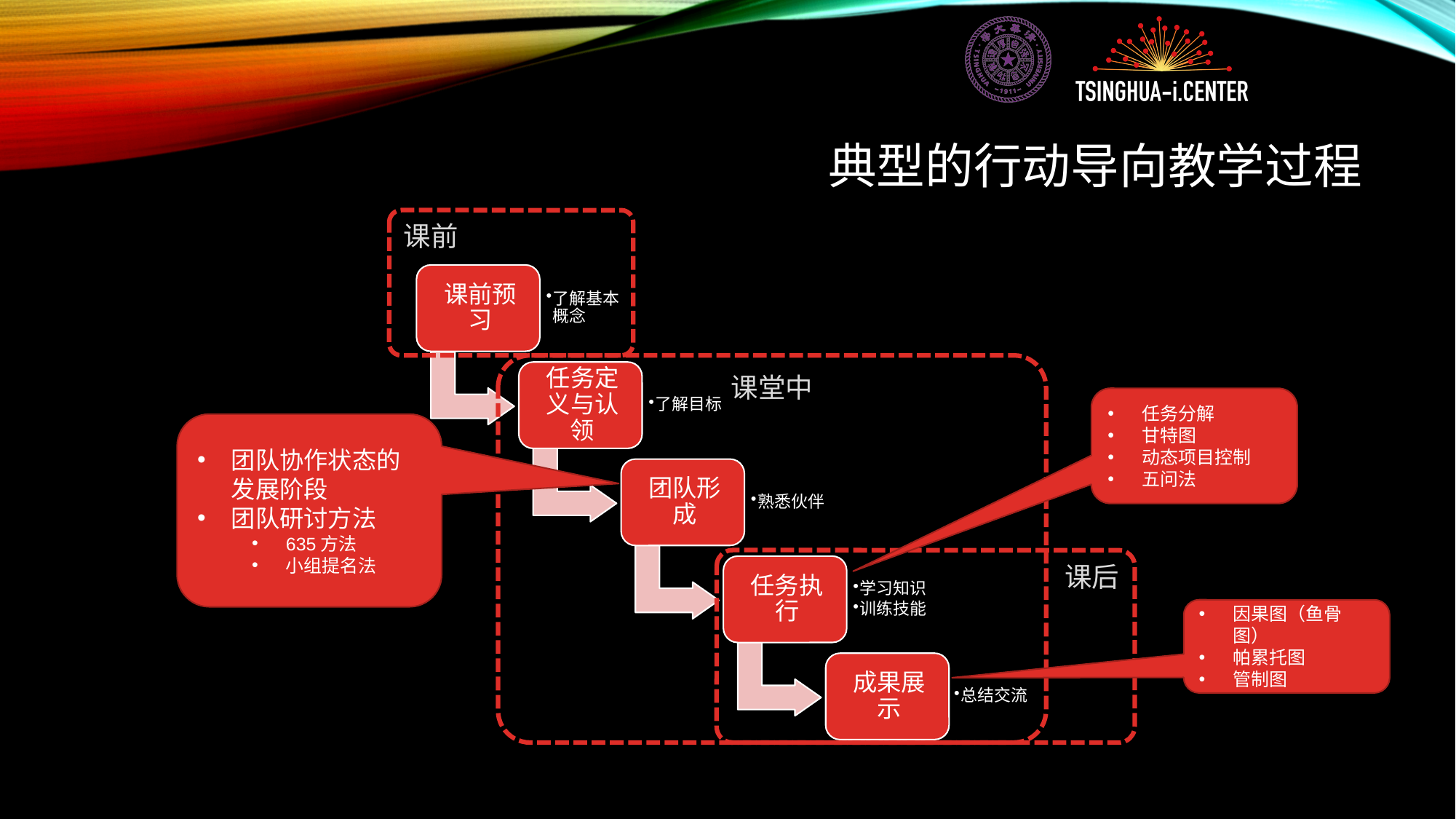

# 典型的行动导向教学过程
课前
课前预习
了解基本概念
任务定义与认领
了解目标
团队形成
熟悉伙伴
任务执行
学习知识
训练技能
成果展示
总结交流
课堂中
任务分解
甘特图
动态项目控制
五问法
团队协作状态的发展阶段
团队研讨方法
635方法
小组提名法
课后
因果图（鱼骨图）
帕累托图
管制图